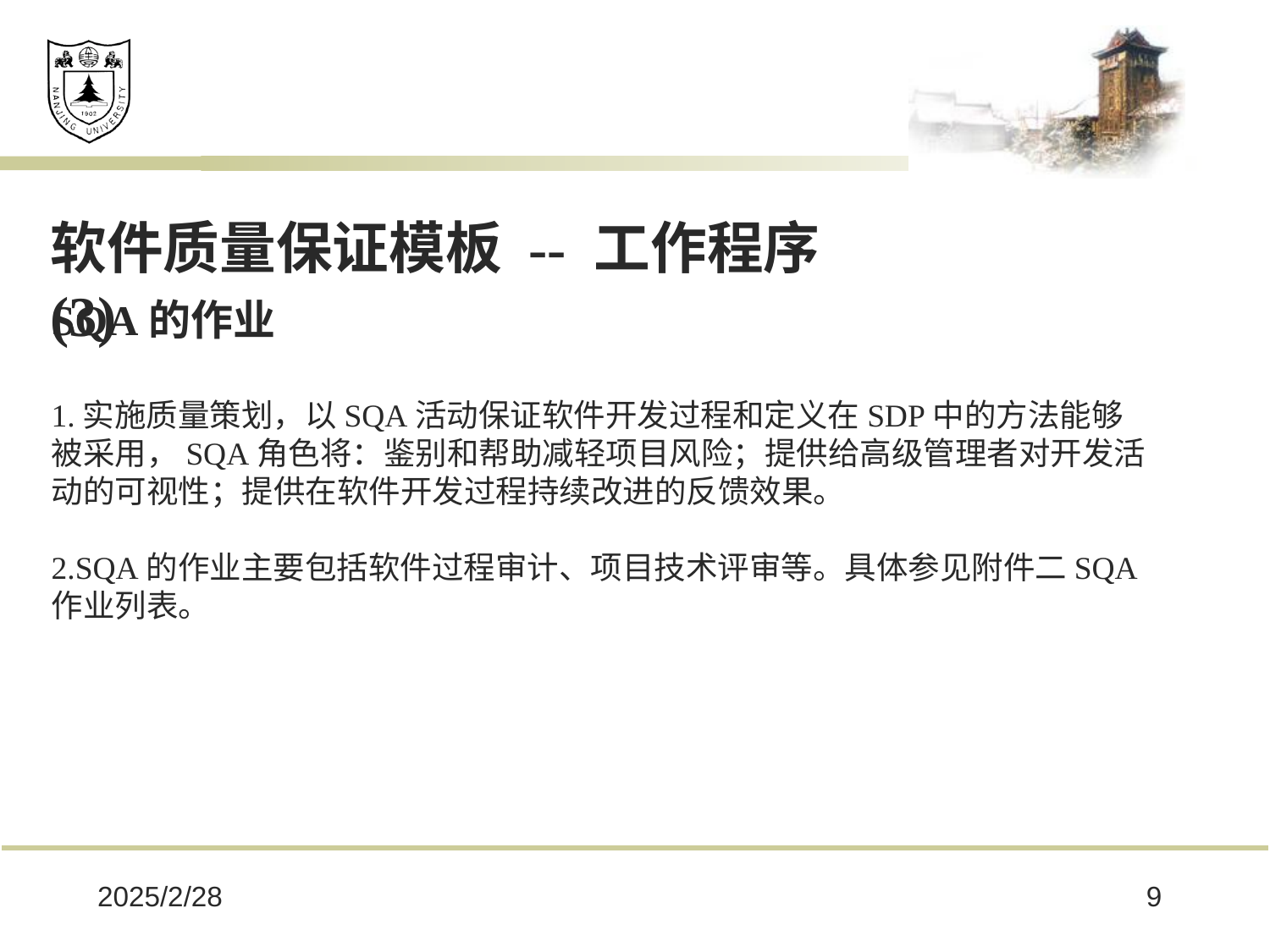

软件质量保证模板 -- 工作程序(3)
SQA的作业

1.实施质量策划，以SQA活动保证软件开发过程和定义在SDP中的方法能够被采用，SQA角色将：鉴别和帮助减轻项目风险；提供给高级管理者对开发活动的可视性；提供在软件开发过程持续改进的反馈效果。

2.SQA的作业主要包括软件过程审计、项目技术评审等。具体参见附件二SQA作业列表。

2025/2/28
9